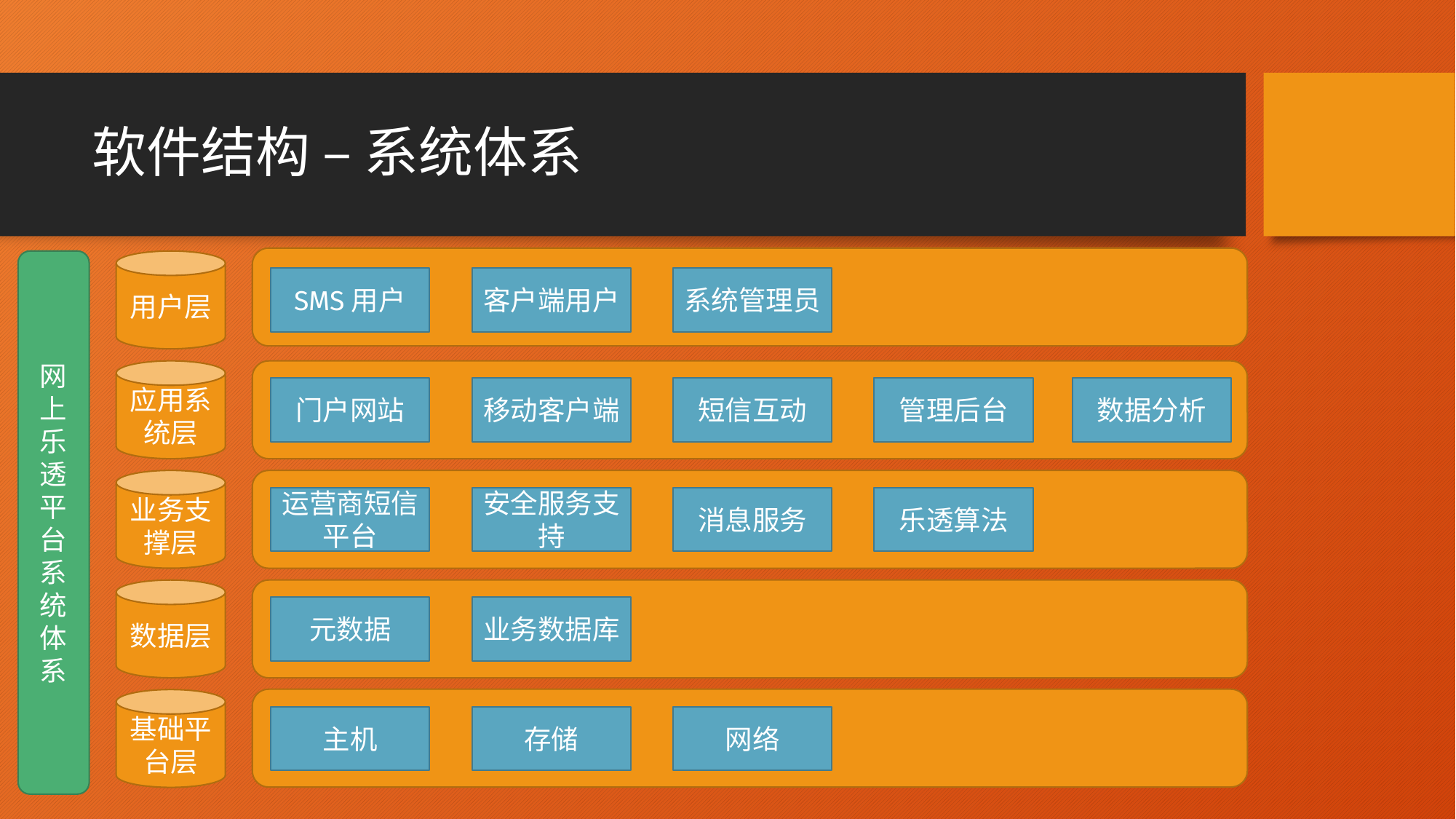

# 软件结构 – 系统体系

网上乐透平台系统体系
用户层
SMS用户
客户端用户
系统管理员
应用系统层

门户网站
移动客户端
短信互动
管理后台
数据分析
业务支撑层

运营商短信平台
安全服务支持
消息服务
乐透算法
数据层

元数据
业务数据库

基础平台层
主机
存储
网络